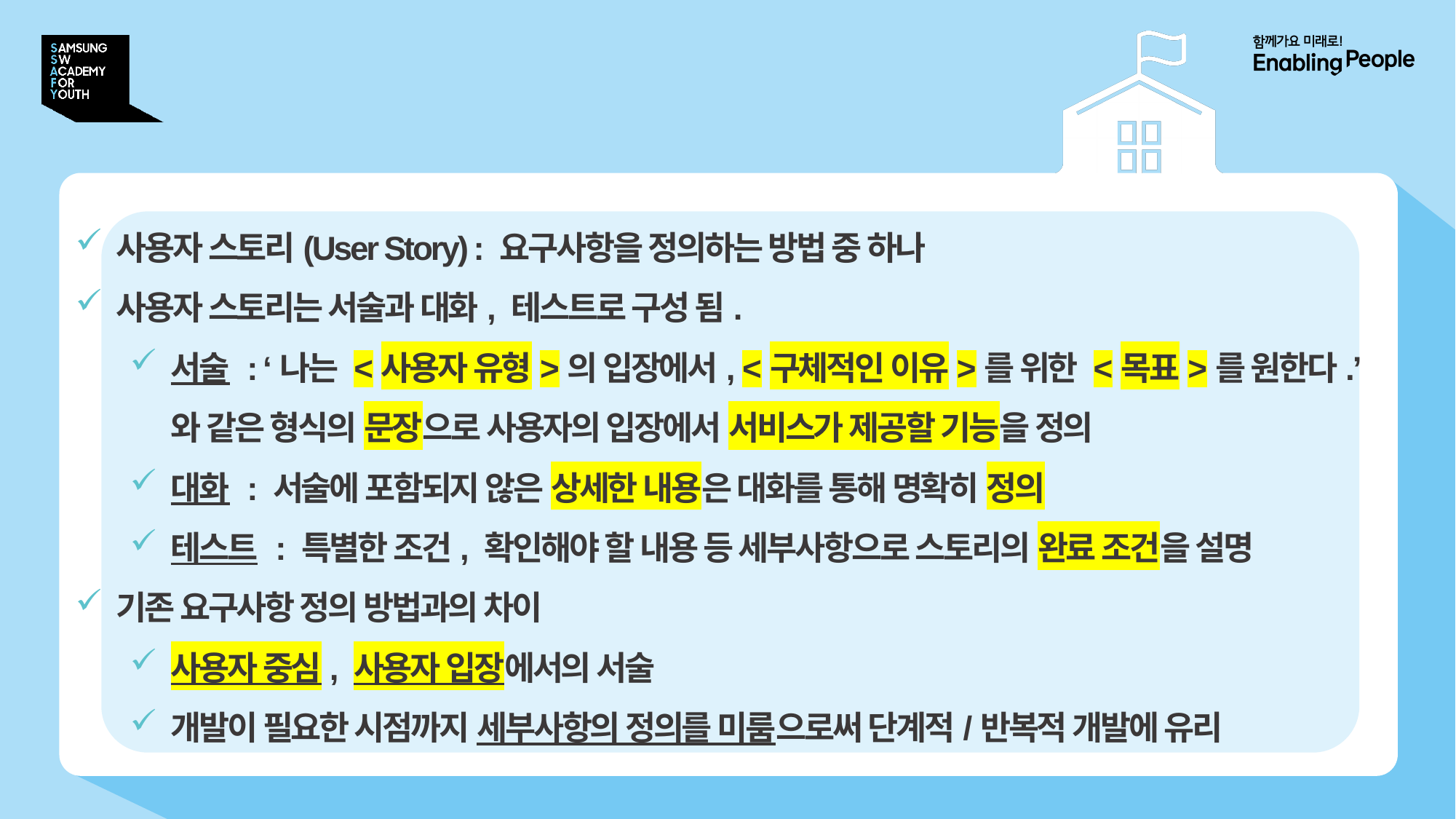

# 사용자 스토리란?
사용자 스토리(User Story) : 요구사항을 정의하는 방법 중 하나
사용자 스토리는 서술과 대화, 테스트로 구성 됨.
서술 : ‘나는 <사용자 유형>의 입장에서, <구체적인 이유>를 위한 <목표>를 원한다.’
와 같은 형식의 문장으로 사용자의 입장에서 서비스가 제공할 기능을 정의
대화 : 서술에 포함되지 않은 상세한 내용은 대화를 통해 명확히 정의
테스트 : 특별한 조건, 확인해야 할 내용 등 세부사항으로 스토리의 완료 조건을 설명
기존 요구사항 정의 방법과의 차이
사용자 중심, 사용자 입장에서의 서술
개발이 필요한 시점까지 세부사항의 정의를 미룸으로써 단계적/반복적 개발에 유리